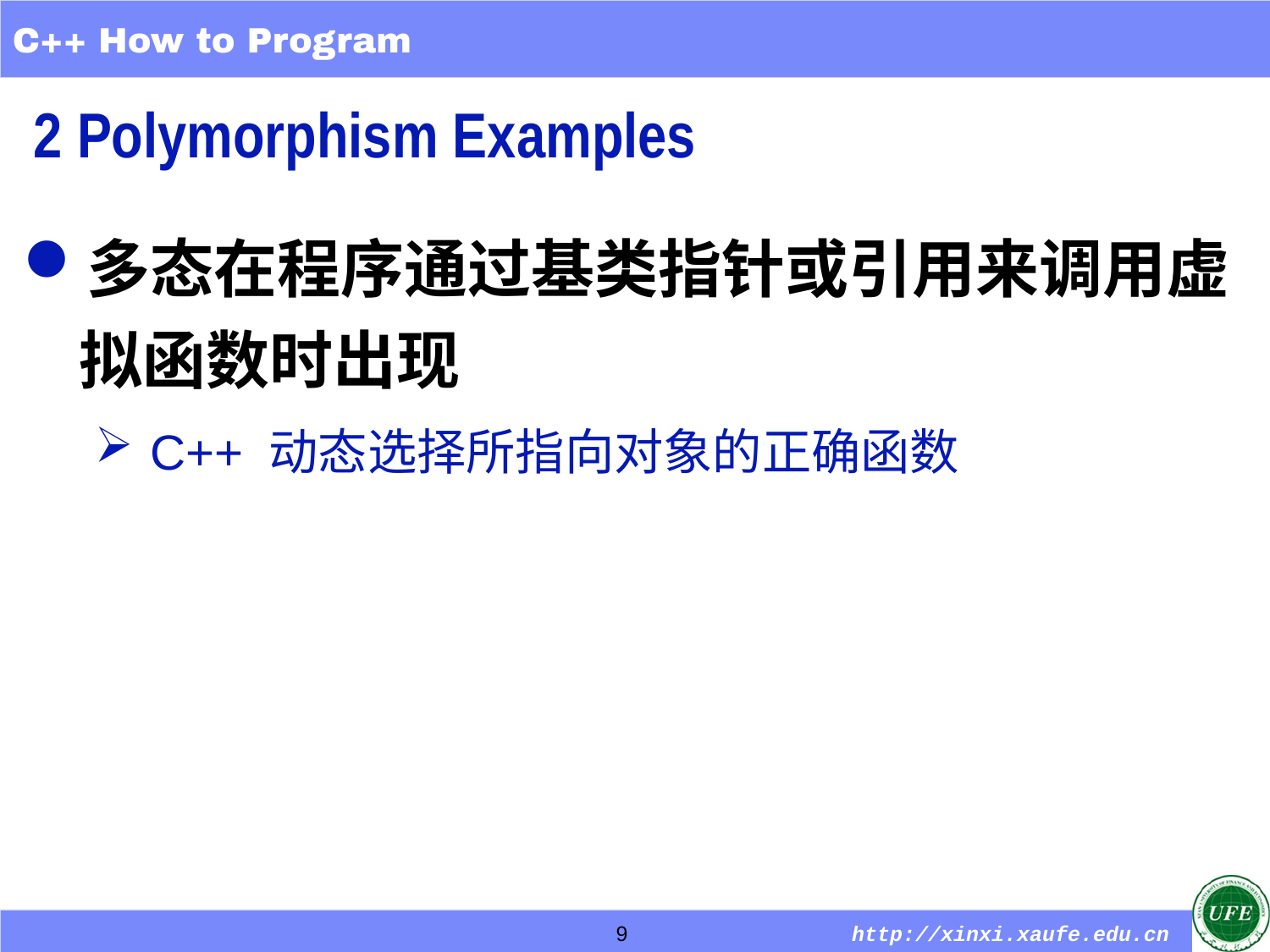

2 Polymorphism Examples
多态在程序通过基类指针或引用来调用虚拟函数时出现
C++ 动态选择所指向对象的正确函数
9